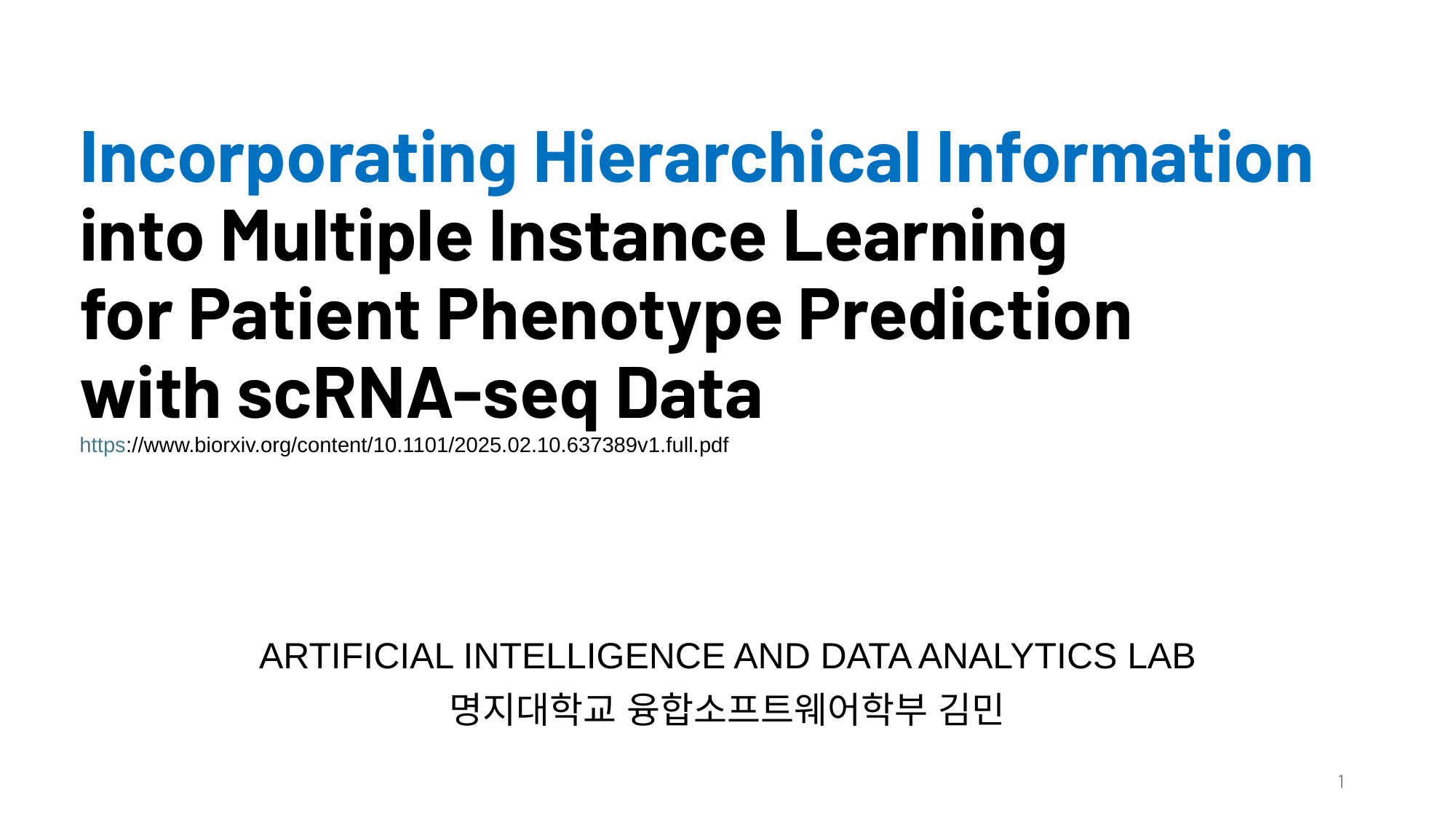

# Incorporating Hierarchical Information into Multiple Instance Learning for Patient Phenotype Prediction with scRNA-seq Data https://www.biorxiv.org/content/10.1101/2025.02.10.637389v1.full.pdf
ARTIFICIAL INTELLIGENCE AND DATA ANALYTICS LAB
명지대학교 융합소프트웨어학부 김민

1